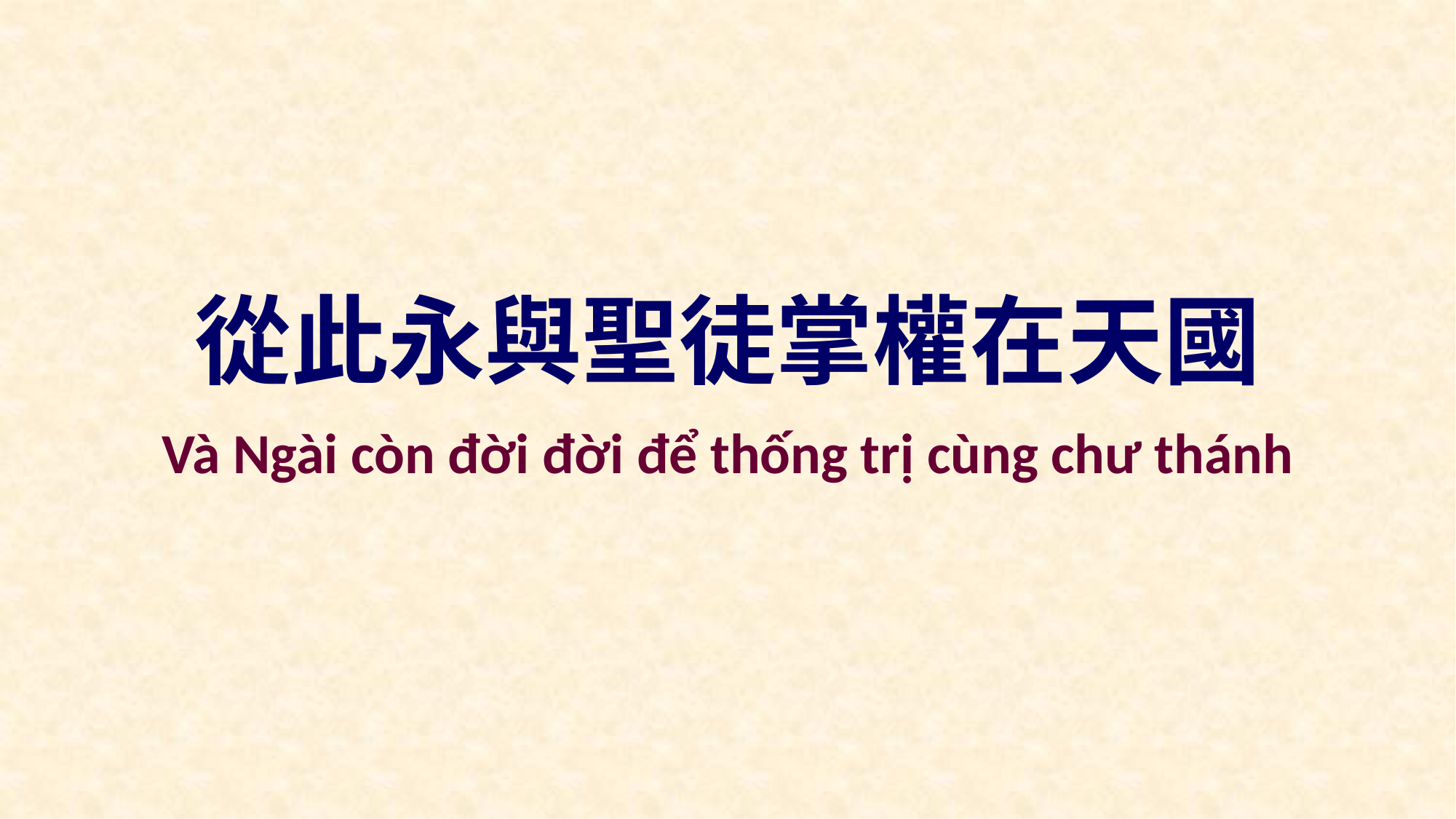

從此永與聖徒掌權在天國
Và Ngài còn đời đời để thống trị cùng chư thánh